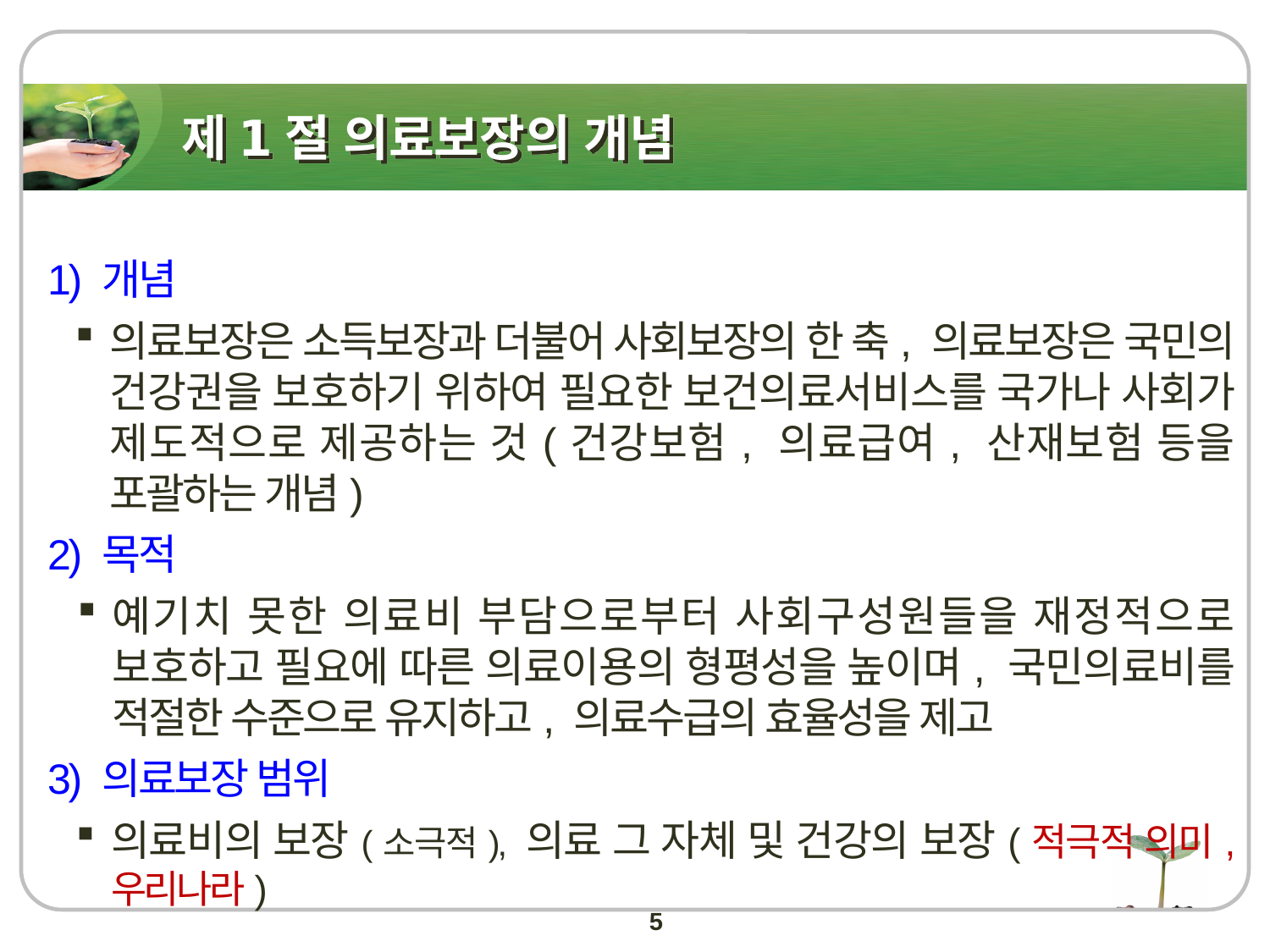

# 제1절 의료보장의 개념
1) 개념
의료보장은 소득보장과 더불어 사회보장의 한 축, 의료보장은 국민의 건강권을 보호하기 위하여 필요한 보건의료서비스를 국가나 사회가 제도적으로 제공하는 것(건강보험, 의료급여, 산재보험 등을 포괄하는 개념)
2) 목적
예기치 못한 의료비 부담으로부터 사회구성원들을 재정적으로 보호하고 필요에 따른 의료이용의 형평성을 높이며, 국민의료비를 적절한 수준으로 유지하고, 의료수급의 효율성을 제고
3) 의료보장 범위
의료비의 보장(소극적), 의료 그 자체 및 건강의 보장(적극적 의미, 우리나라)
5